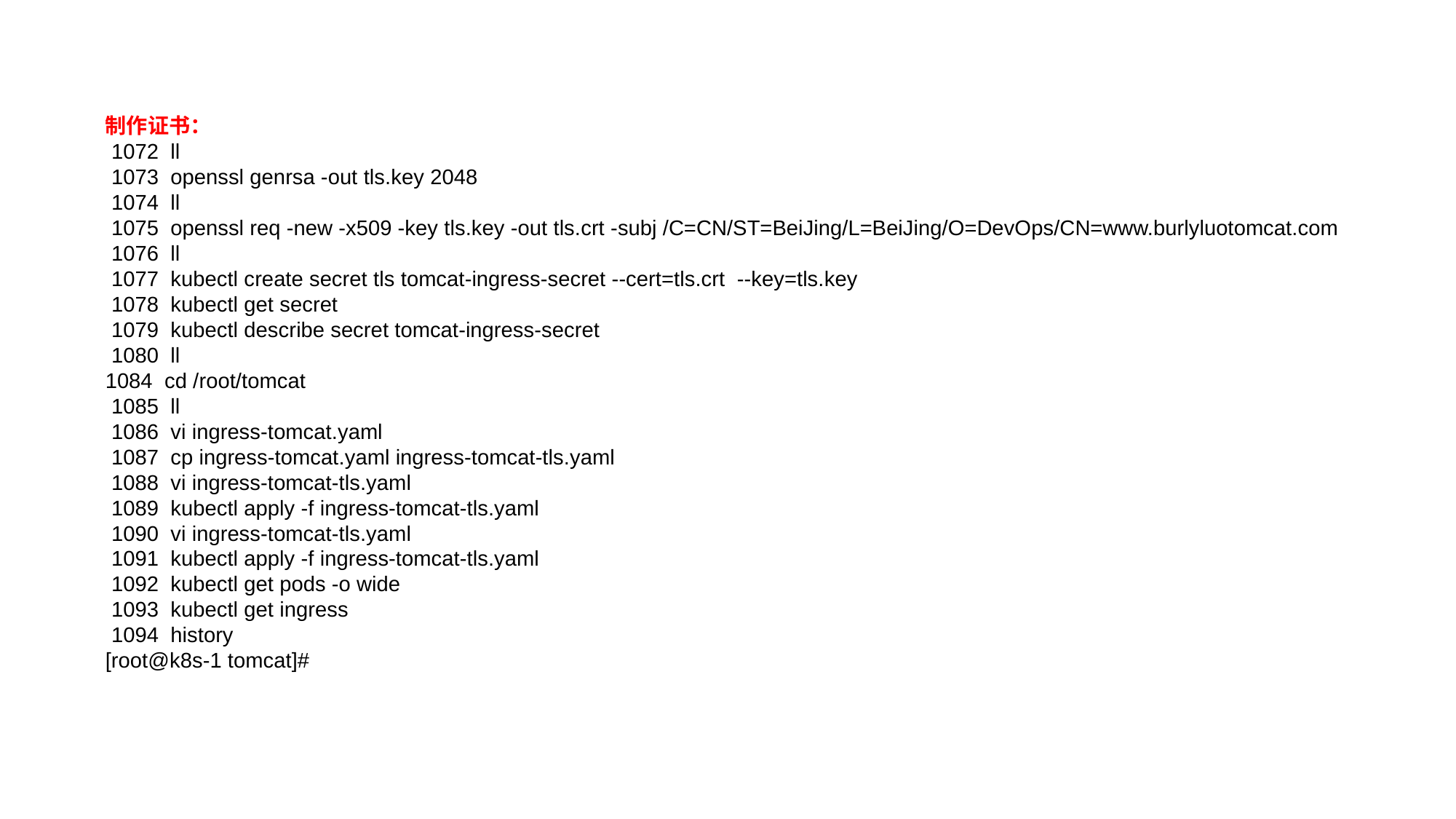

制作证书：
 1072  ll
 1073  openssl genrsa -out tls.key 2048
 1074  ll
 1075  openssl req -new -x509 -key tls.key -out tls.crt -subj /C=CN/ST=BeiJing/L=BeiJing/O=DevOps/CN=www.burlyluotomcat.com
 1076  ll
 1077  kubectl create secret tls tomcat-ingress-secret --cert=tls.crt  --key=tls.key
 1078  kubectl get secret
 1079  kubectl describe secret tomcat-ingress-secret
 1080  ll
1084  cd /root/tomcat
 1085  ll
 1086  vi ingress-tomcat.yaml
 1087  cp ingress-tomcat.yaml ingress-tomcat-tls.yaml
 1088  vi ingress-tomcat-tls.yaml
 1089  kubectl apply -f ingress-tomcat-tls.yaml
 1090  vi ingress-tomcat-tls.yaml
 1091  kubectl apply -f ingress-tomcat-tls.yaml
 1092  kubectl get pods -o wide
 1093  kubectl get ingress
 1094  history
[root@k8s-1 tomcat]#